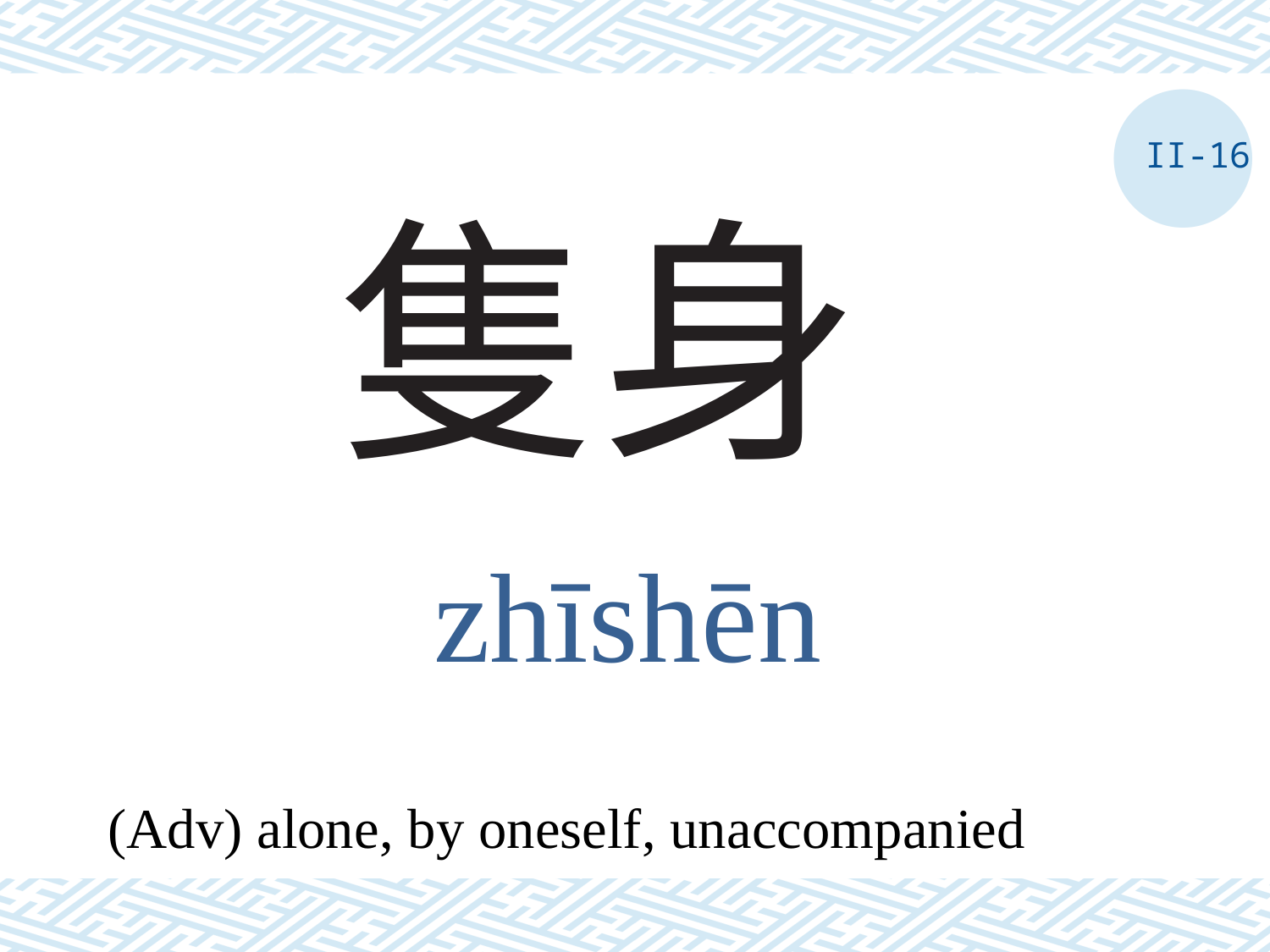

II-16

# 隻身
zhīshēn
(Adv) alone, by oneself, unaccompanied